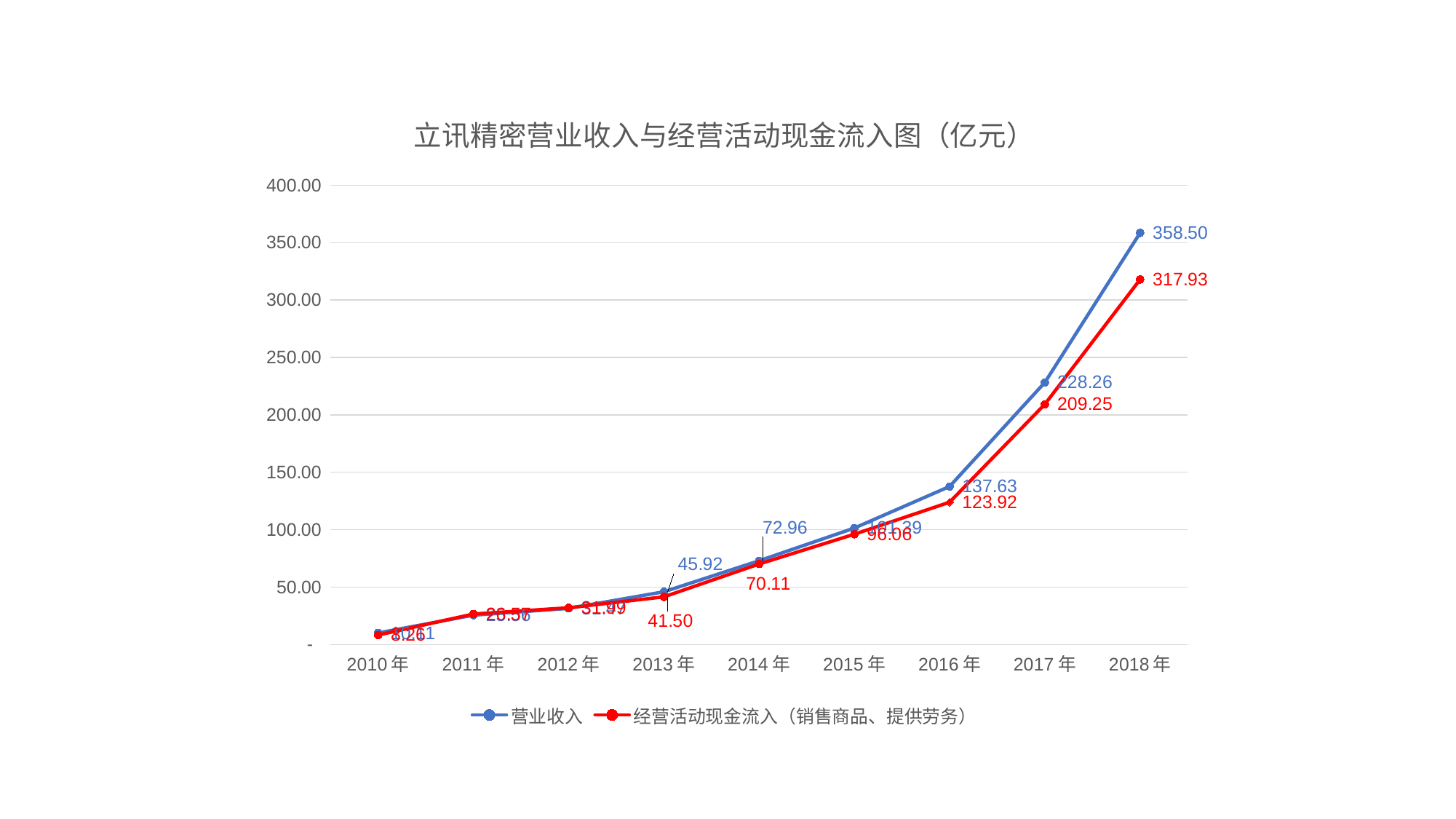

### Chart: 立讯精密营业收入与经营活动现金流入图（亿元）

| Category | 营业收入 | 经营活动现金流入（销售商品、提供劳务） |
|---|---|---|
| 2010年 | 10.10548735 | 8.258691350700001 |
| 2011年 | 25.5556771502 | 26.5665416943 |
| 2012年 | 31.472015867800003 | 31.987220077699998 |
| 2013年 | 45.916566977600006 | 41.5012666214 |
| 2014年 | 72.9594857078 | 70.1111708033 |
| 2015年 | 101.39492446879999 | 96.0589055033 |
| 2016年 | 137.6259589439 | 123.923616382 |
| 2017年 | 228.2609979037 | 209.24766586479998 |
| 2018年 | 358.49964160129997 | 317.9253019903 |